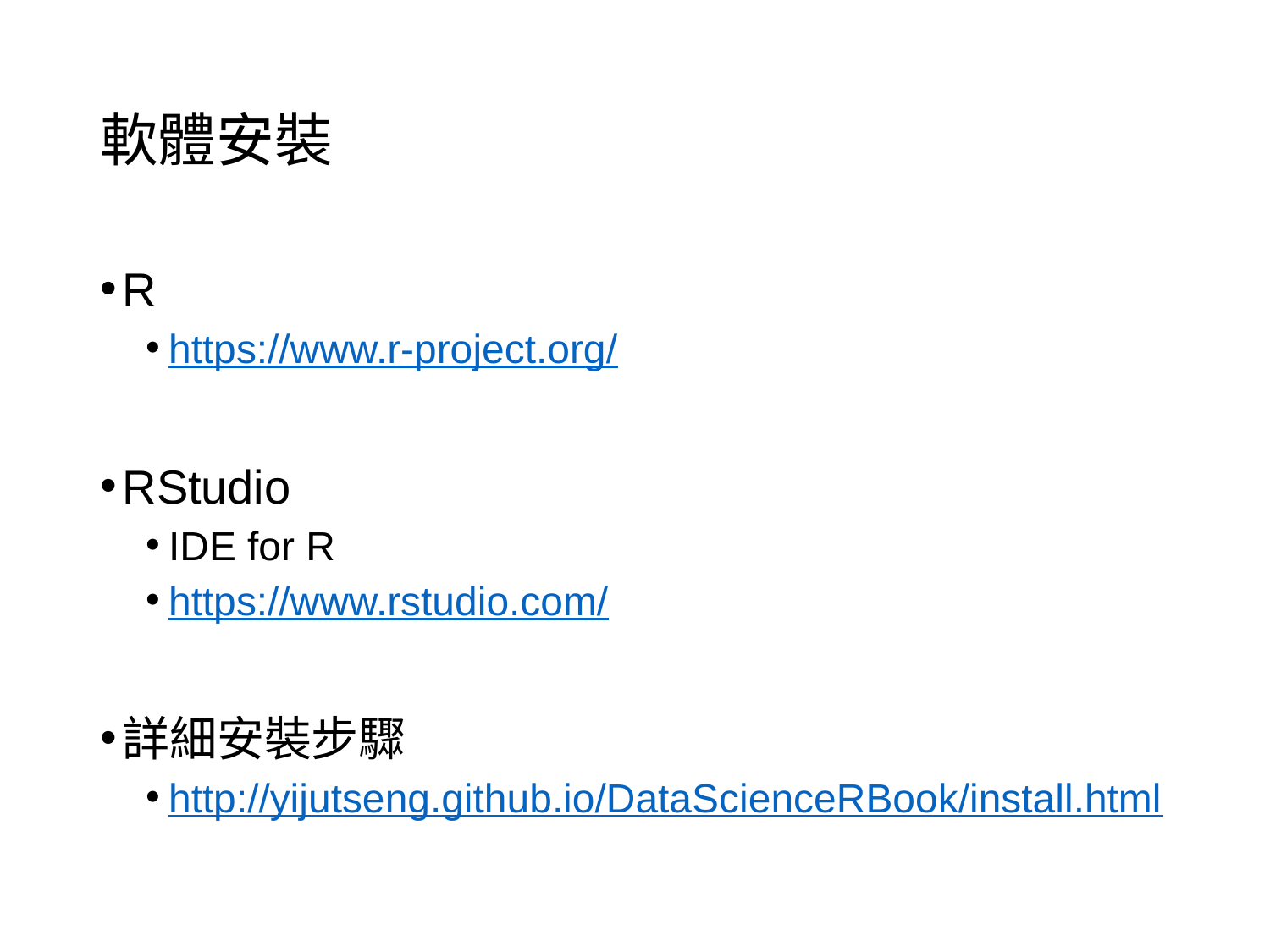

# 軟體安裝
R
https://www.r-project.org/

RStudio
IDE for R
https://www.rstudio.com/

詳細安裝步驟
http://yijutseng.github.io/DataScienceRBook/install.html